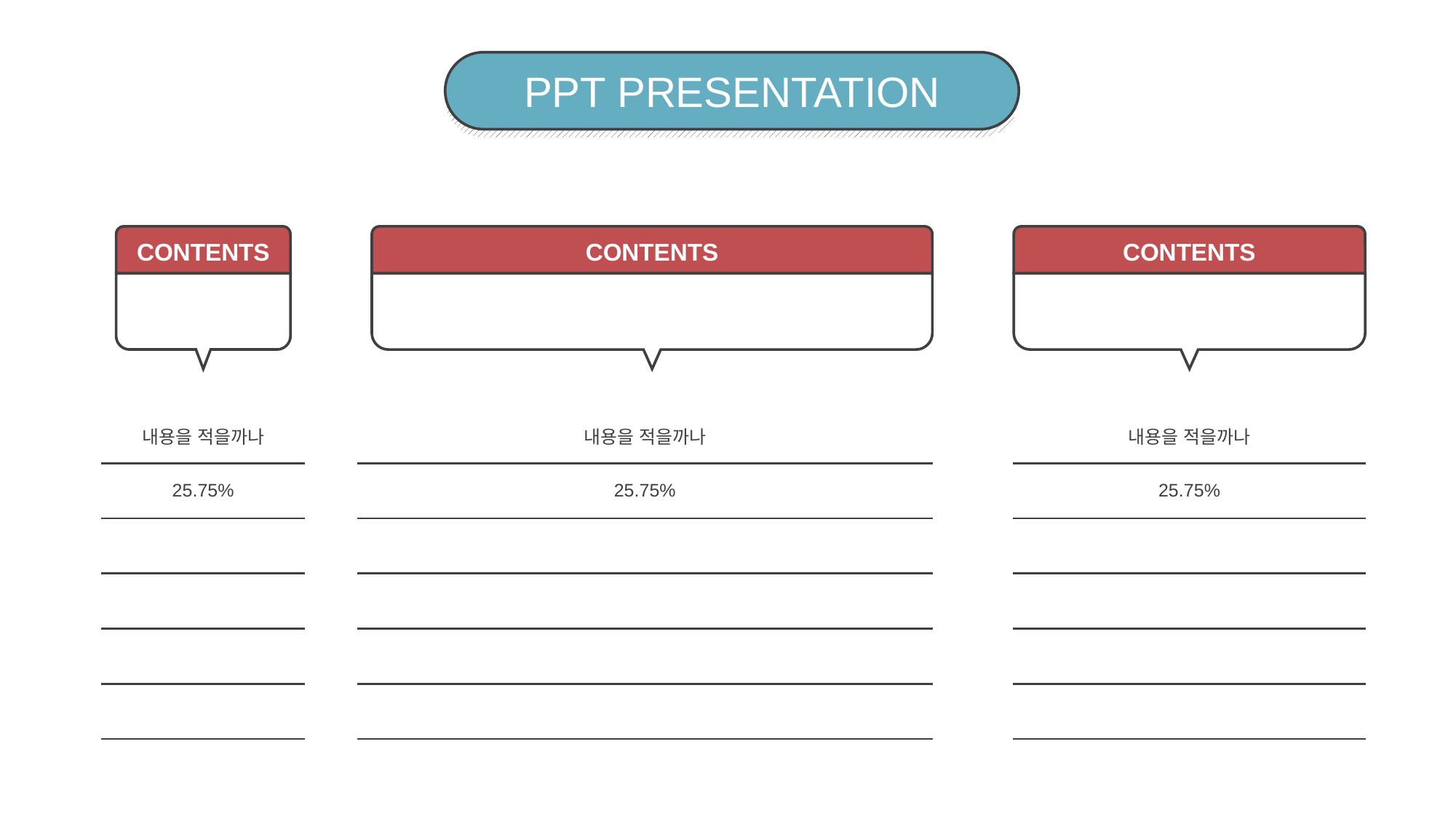

PPT PRESENTATION

CONTENTS
CONTENTS
CONTENTS

| 내용을 적을까나 |
| --- |
| 25.75% |
|  |
|  |
|  |
|  |
| 내용을 적을까나 |
| --- |
| 25.75% |
|  |
|  |
|  |
|  |
| 내용을 적을까나 |
| --- |
| 25.75% |
|  |
|  |
|  |
|  |